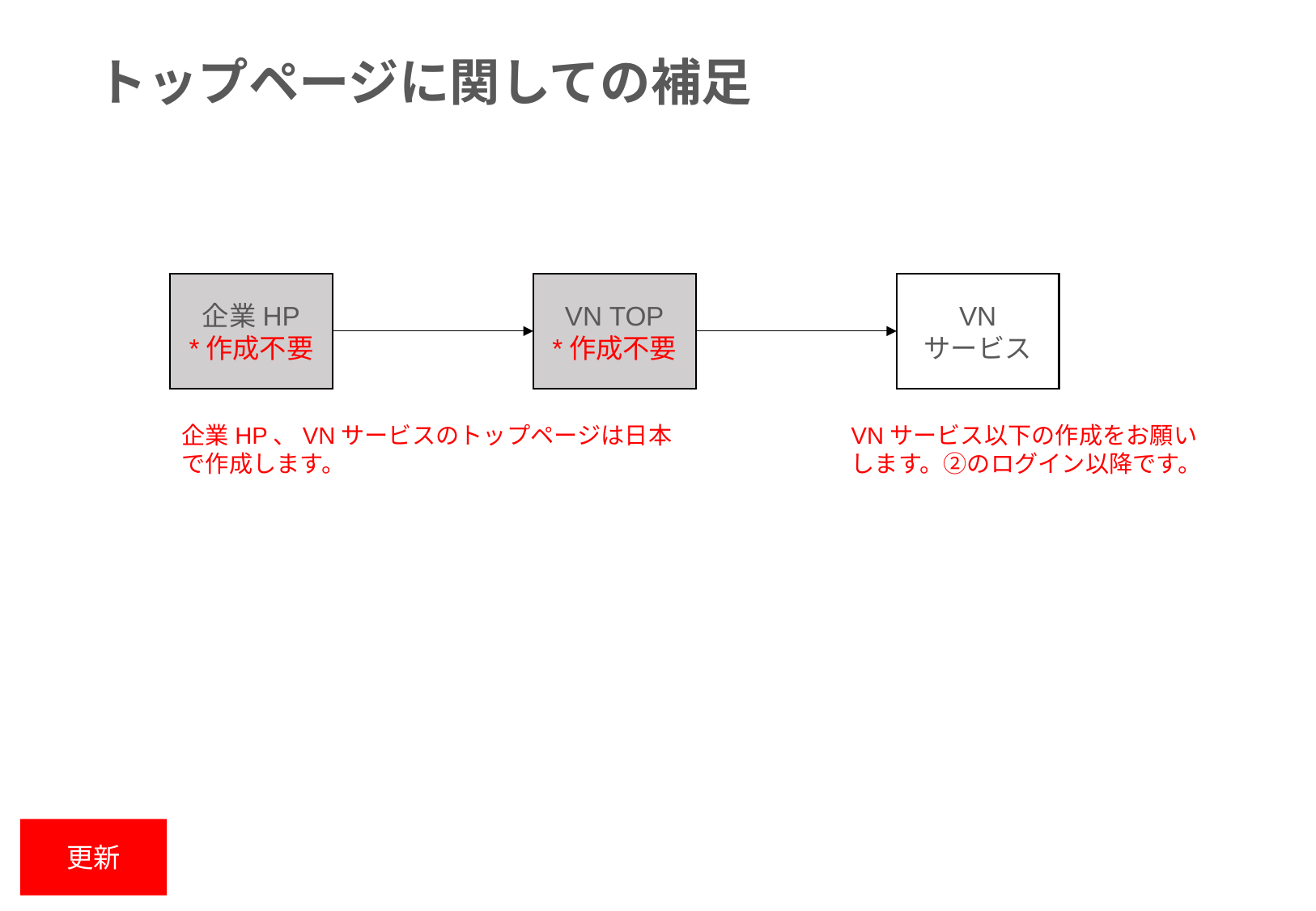

トップページに関しての補足
企業HP
*作成不要
VN TOP
*作成不要
VN
サービス
企業HP、VNサービスのトップページは日本で作成します。
VNサービス以下の作成をお願いします。②のログイン以降です。
更新